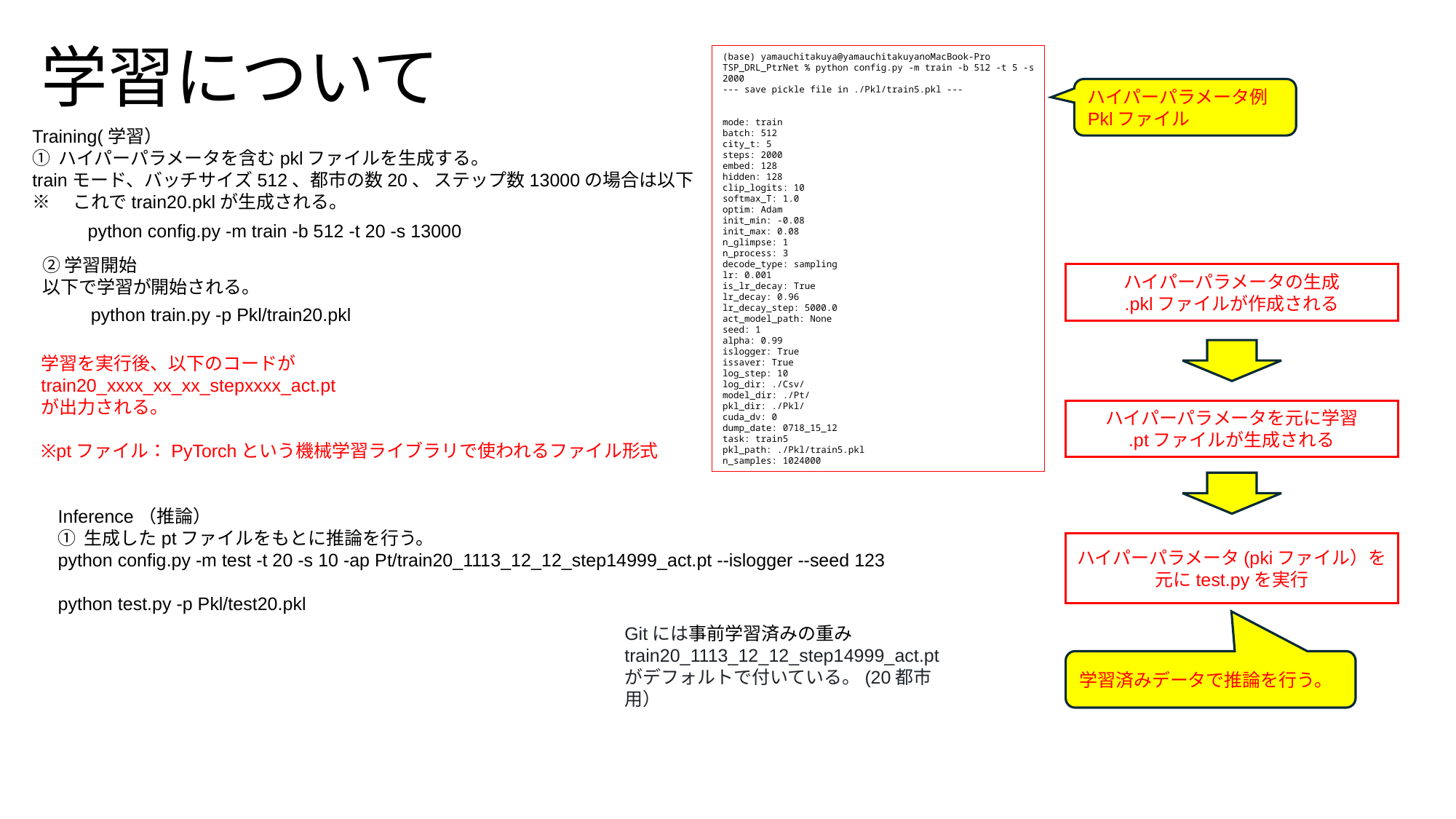

# 学習について
(base) yamauchitakuya@yamauchitakuyanoMacBook-Pro TSP_DRL_PtrNet % python config.py -m train -b 512 -t 5 -s 2000
--- save pickle file in ./Pkl/train5.pkl ---

mode: train
batch: 512
city_t: 5
steps: 2000
embed: 128
hidden: 128
clip_logits: 10
softmax_T: 1.0
optim: Adam
init_min: -0.08
init_max: 0.08
n_glimpse: 1
n_process: 3
decode_type: sampling
lr: 0.001
is_lr_decay: True
lr_decay: 0.96
lr_decay_step: 5000.0
act_model_path: None
seed: 1
alpha: 0.99
islogger: True
issaver: True
log_step: 10
log_dir: ./Csv/
model_dir: ./Pt/
pkl_dir: ./Pkl/
cuda_dv: 0
dump_date: 0718_15_12
task: train5
pkl_path: ./Pkl/train5.pkl
n_samples: 1024000
ハイパーパラメータ例
Pklファイル
Training(学習）
① ハイパーパラメータを含むpklファイルを生成する。
trainモード、バッチサイズ512、都市の数20、 ステップ数13000の場合は以下
※　これでtrain20.pklが生成される。
python config.py -m train -b 512 -t 20 -s 13000
②学習開始
以下で学習が開始される。
python train.py -p Pkl/train20.pkl
ハイパーパラメータの生成
.pklファイルが作成される

ハイパーパラメータを元に学習
.ptファイルが生成される

ハイパーパラメータ(pkiファイル）を元にtest.pyを実行
学習済みデータで推論を行う。
学習を実行後、以下のコードが
train20_xxxx_xx_xx_stepxxxx_act.pt
が出力される。

※ptファイル：PyTorchという機械学習ライブラリで使われるファイル形式
Inference（推論）
① 生成したptファイルをもとに推論を行う。
python config.py -m test -t 20 -s 10 -ap Pt/train20_1113_12_12_step14999_act.pt --islogger --seed 123

python test.py -p Pkl/test20.pkl
Gitには事前学習済みの重み
train20_1113_12_12_step14999_act.pt
がデフォルトで付いている。(20都市用）